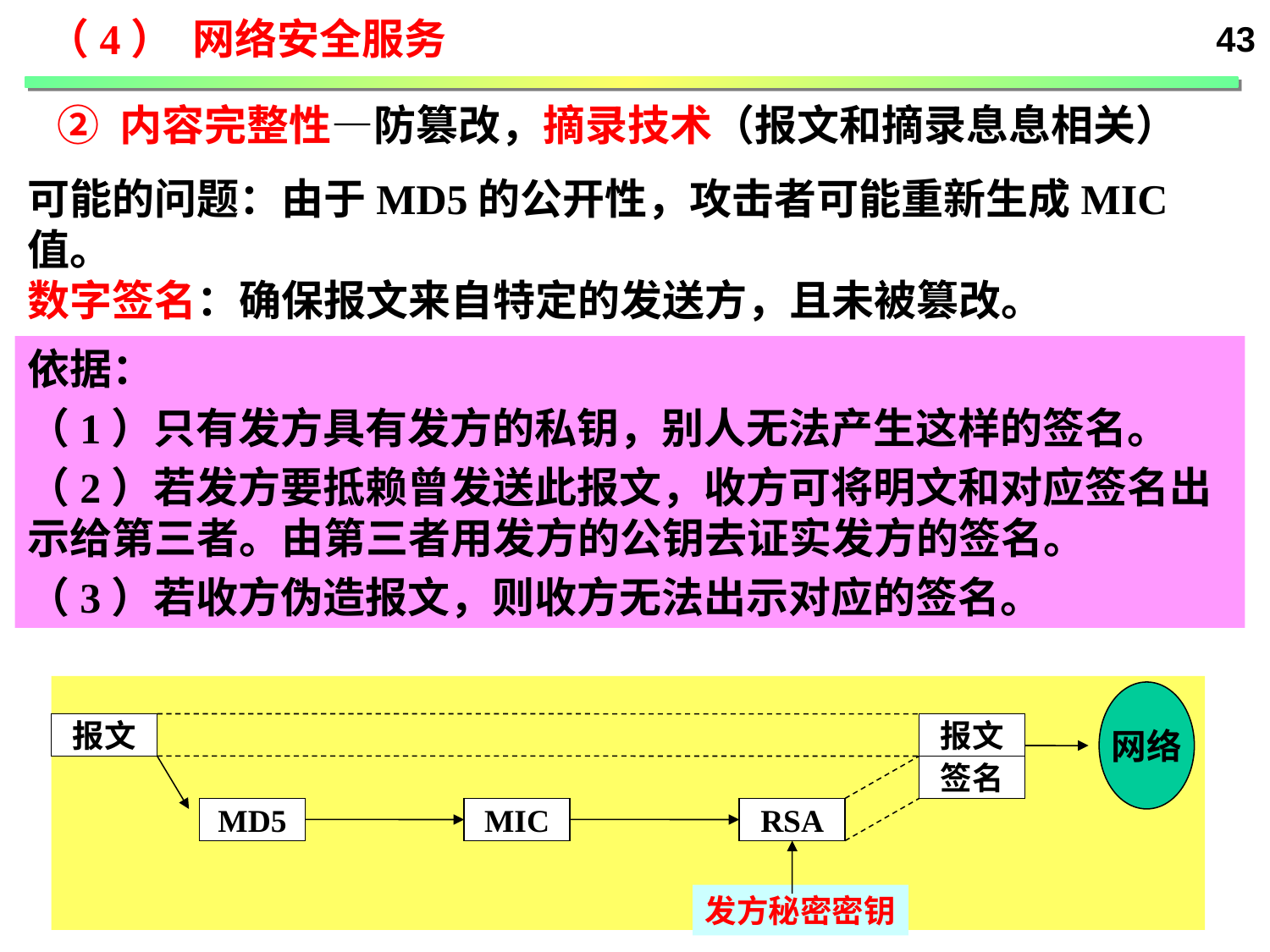

（4）  网络安全服务
43

② 内容完整性—防篡改，摘录技术（报文和摘录息息相关）
可能的问题：由于MD5的公开性，攻击者可能重新生成MIC值。
数字签名：确保报文来自特定的发送方，且未被篡改。
依据：
（1）只有发方具有发方的私钥，别人无法产生这样的签名。
（2）若发方要抵赖曾发送此报文，收方可将明文和对应签名出示给第三者。由第三者用发方的公钥去证实发方的签名。
（3）若收方伪造报文，则收方无法出示对应的签名。

网络
报文

报文

签名
MD5
MIC
RSA

发方秘密密钥